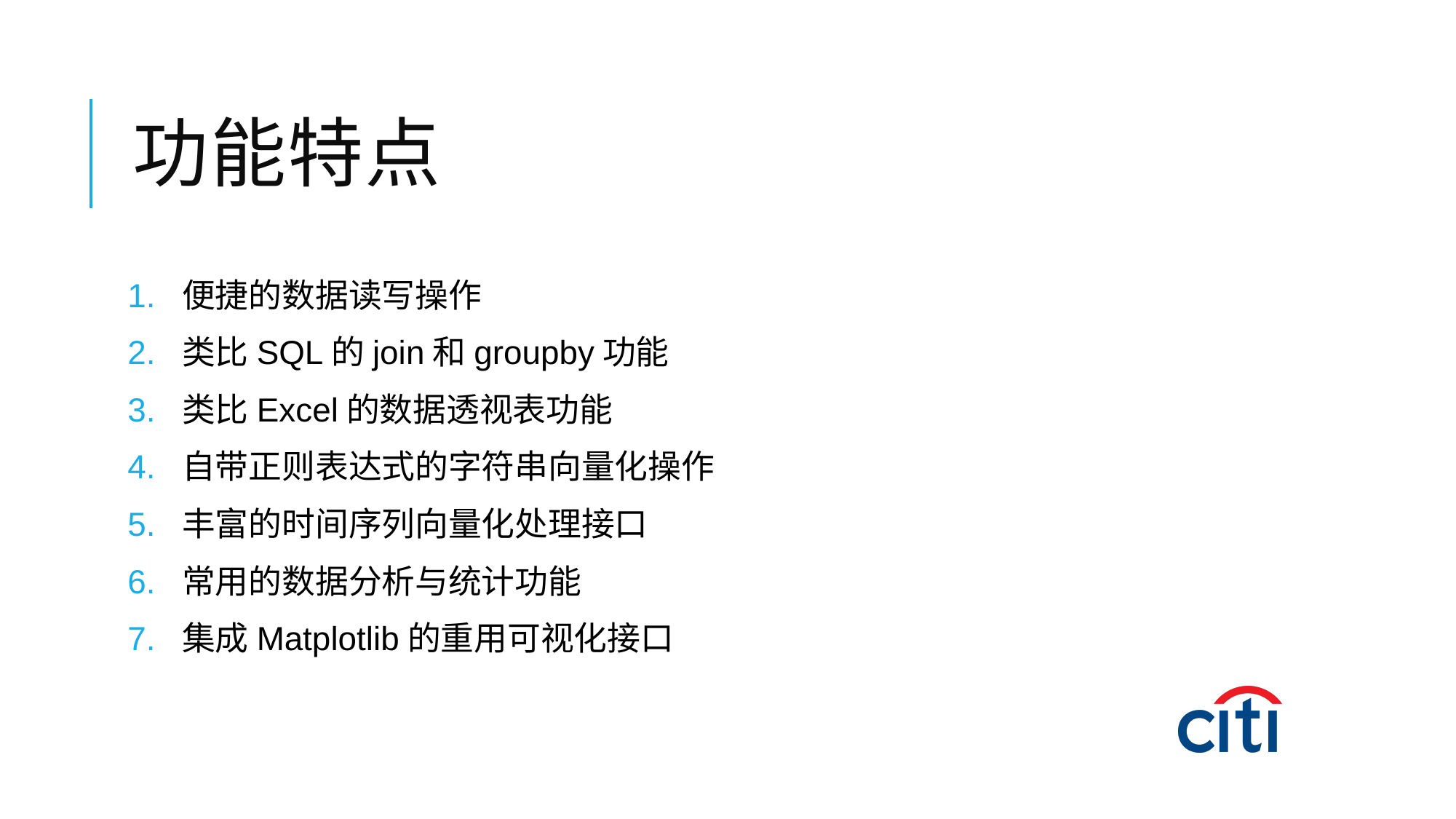

# 功能特点
便捷的数据读写操作
类比SQL的join和groupby功能
类比Excel的数据透视表功能
自带正则表达式的字符串向量化操作
丰富的时间序列向量化处理接口
常用的数据分析与统计功能
集成Matplotlib的重用可视化接口